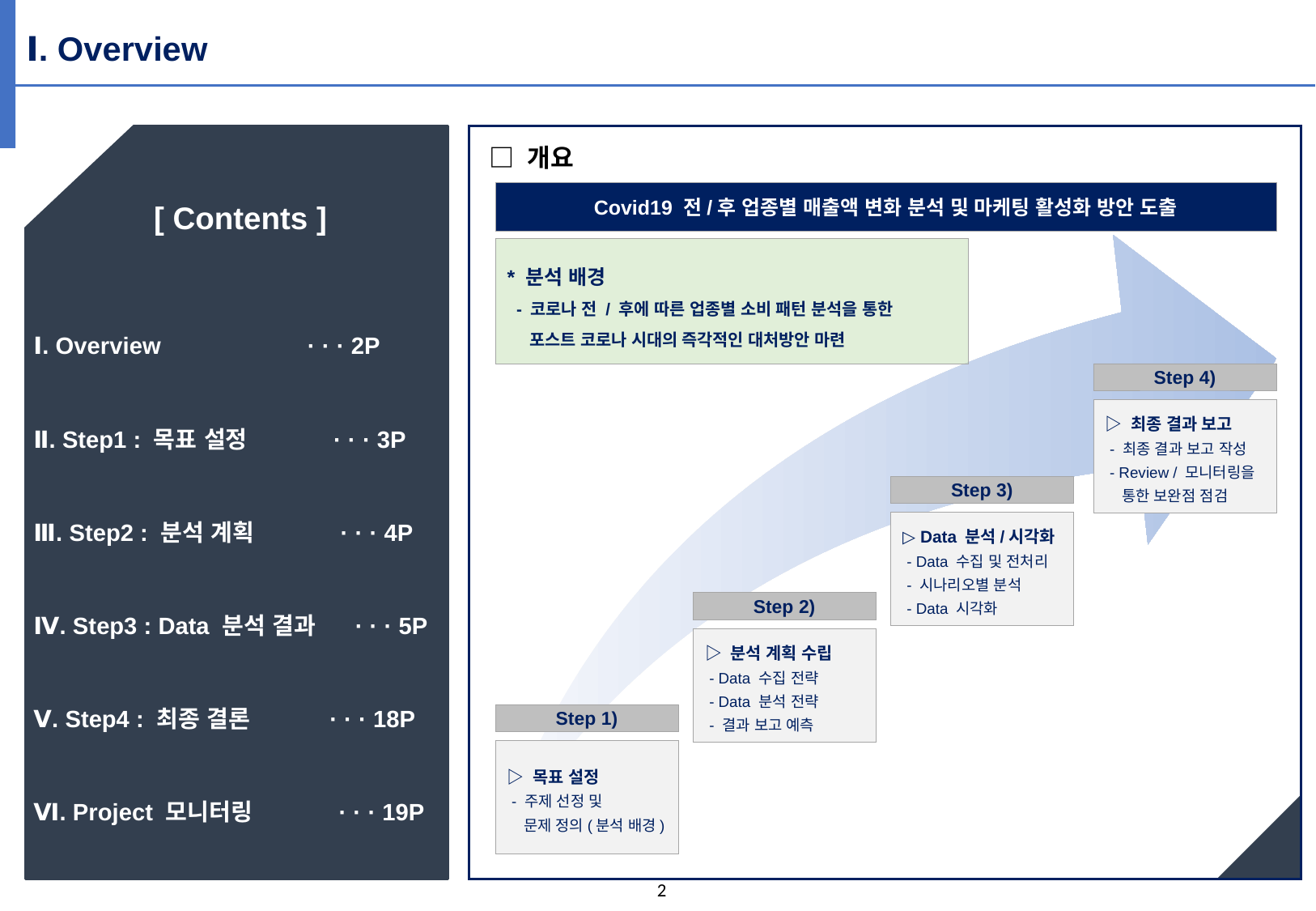

Ⅰ. Overview

 □ 개요
Covid19 전/후 업종별 매출액 변화 분석 및 마케팅 활성화 방안 도출
[ Contents ]

* 분석 배경
  - 코로나 전 / 후에 따른 업종별 소비 패턴 분석을 통한
    포스트 코로나 시대의 즉각적인 대처방안 마련
Ⅰ. Overview                      · · · 2P

Ⅱ. Step1 : 목표 설정            · · · 3P

Ⅲ. Step2 : 분석 계획            · · · 4P

Ⅳ. Step3 : Data 분석 결과     · · · 5P

Ⅴ. Step4 : 최종 결론           · · · 18P

Ⅵ. Project 모니터링            · · · 19P
Step 4)
▷ 최종 결과 보고
 - 최종 결과 보고 작성
 - Review / 모니터링을
   통한 보완점 점검
Step 3)
▷ Data 분석/시각화
 - Data 수집 및 전처리
 - 시나리오별 분석
 - Data 시각화
Step 2)
▷ 분석 계획 수립
 - Data 수집 전략
 - Data 분석 전략
 - 결과 보고 예측
Step 1)
▷ 목표 설정
 - 주제 선정 및
   문제 정의(분석 배경)

2